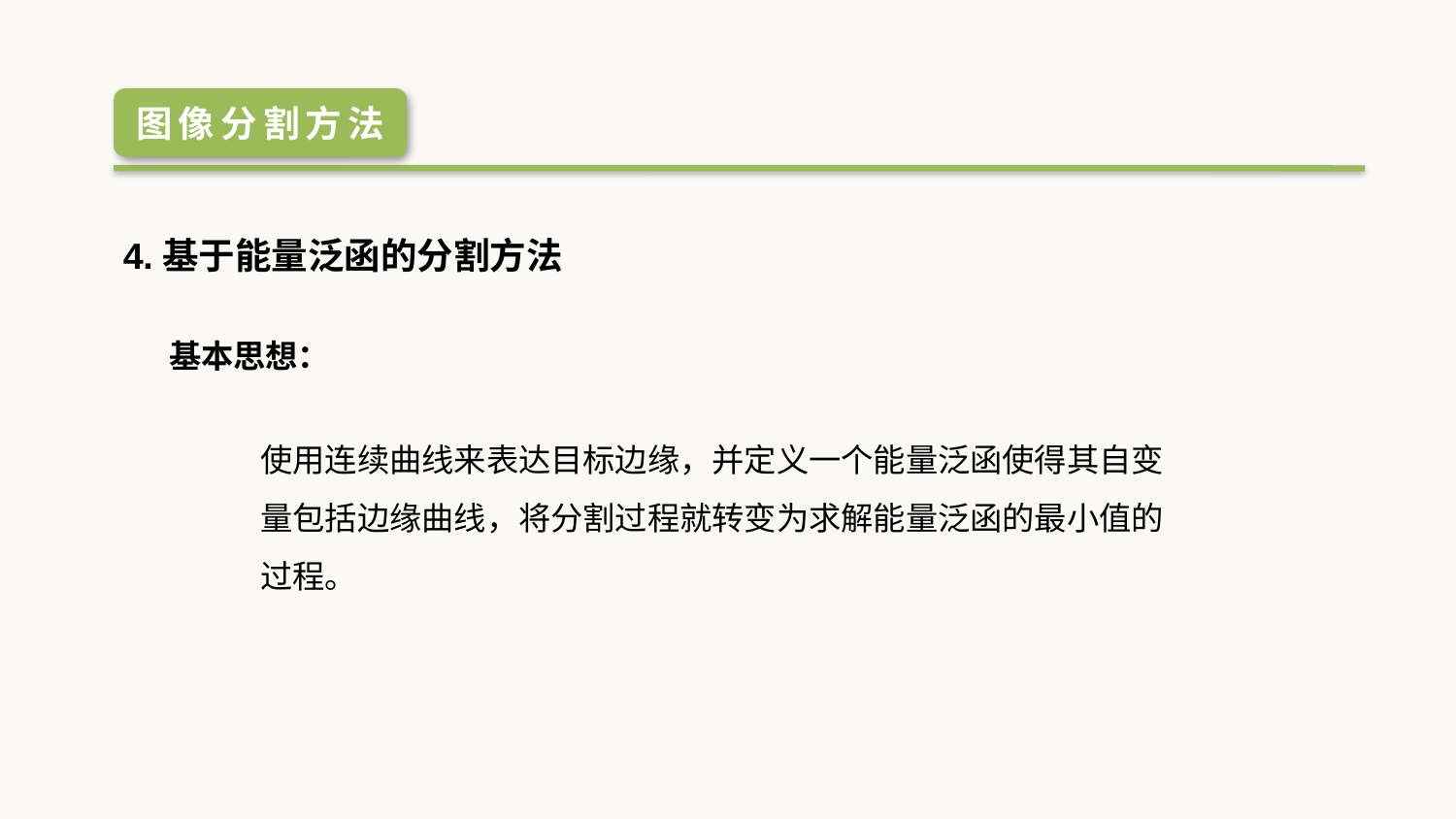

图像分割方法
4.基于能量泛函的分割方法
基本思想：
使用连续曲线来表达目标边缘，并定义一个能量泛函使得其自变量包括边缘曲线，将分割过程就转变为求解能量泛函的最小值的过程。